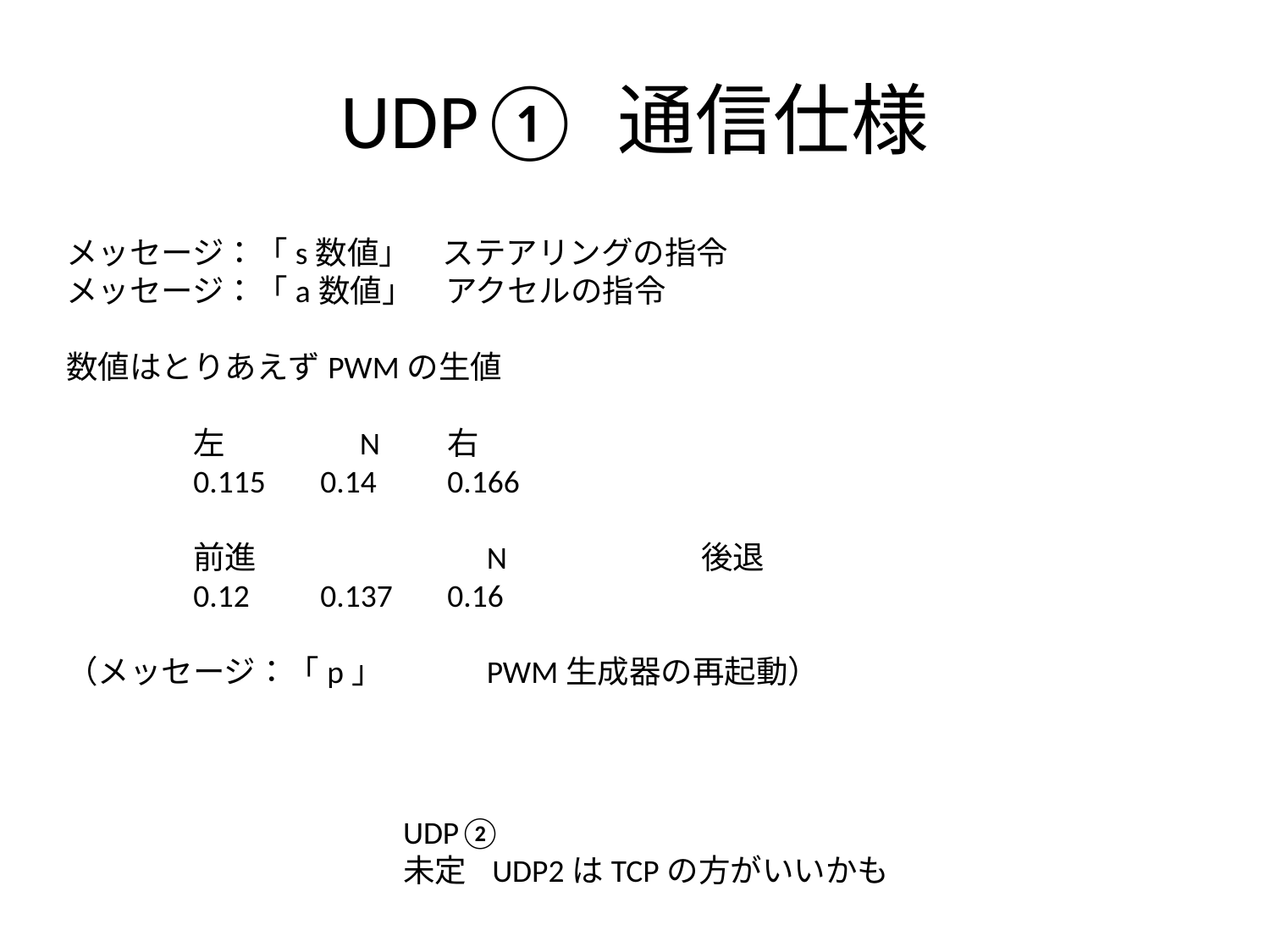

# UDP① 通信仕様
メッセージ：「s数値」　ステアリングの指令
メッセージ：「a数値」　アクセルの指令

数値はとりあえずPWMの生値

	左	　N	右
	0.115	0.14	0.166

	前進　　	　N　　	後退
	0.12	0.137	0.16

（メッセージ：「p」	　PWM生成器の再起動）
UDP②
未定
UDP2はTCPの方がいいかも